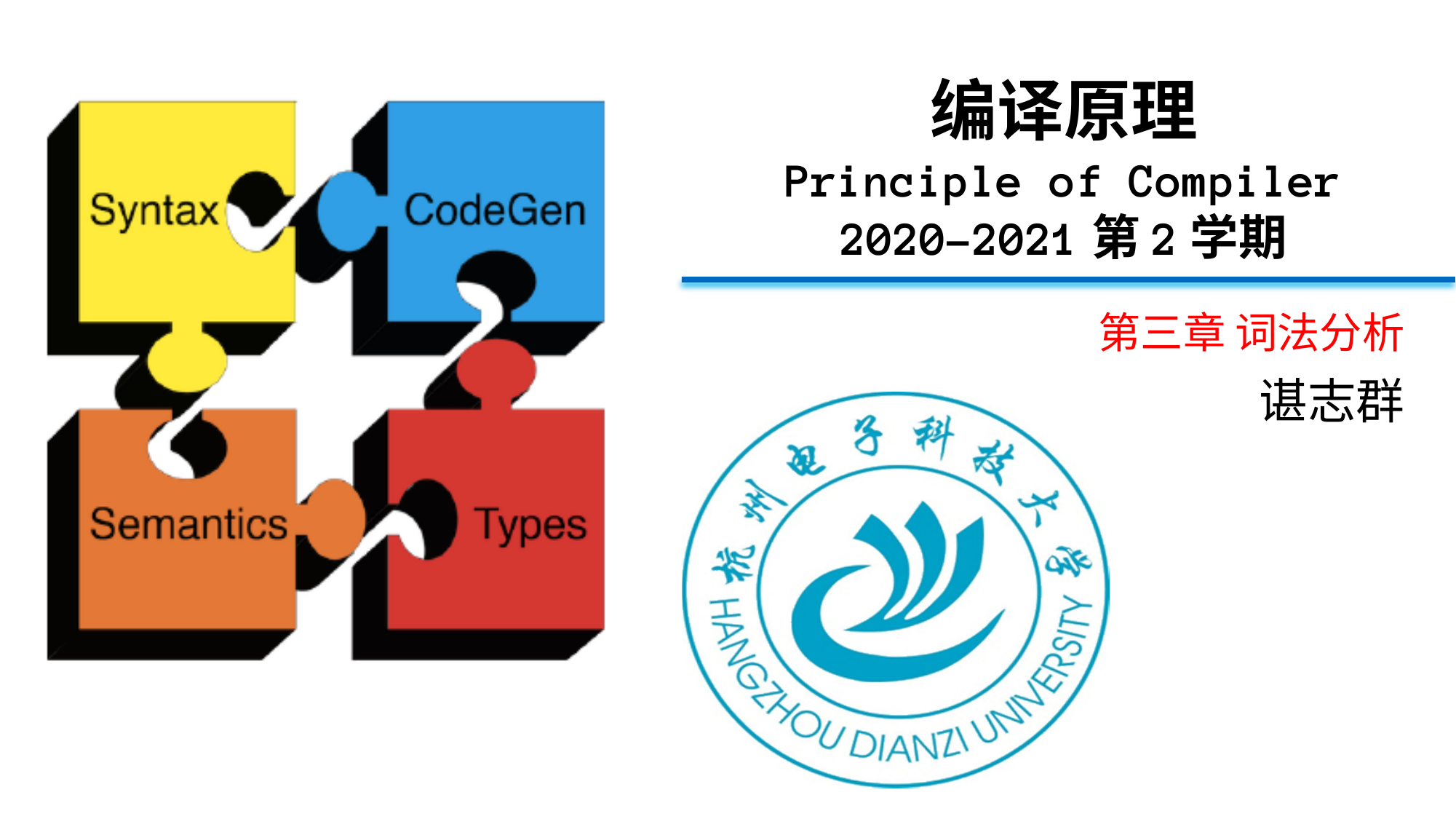

# 编译原理 Principle of Compiler 2020-2021第2学期
第三章 词法分析
谌志群